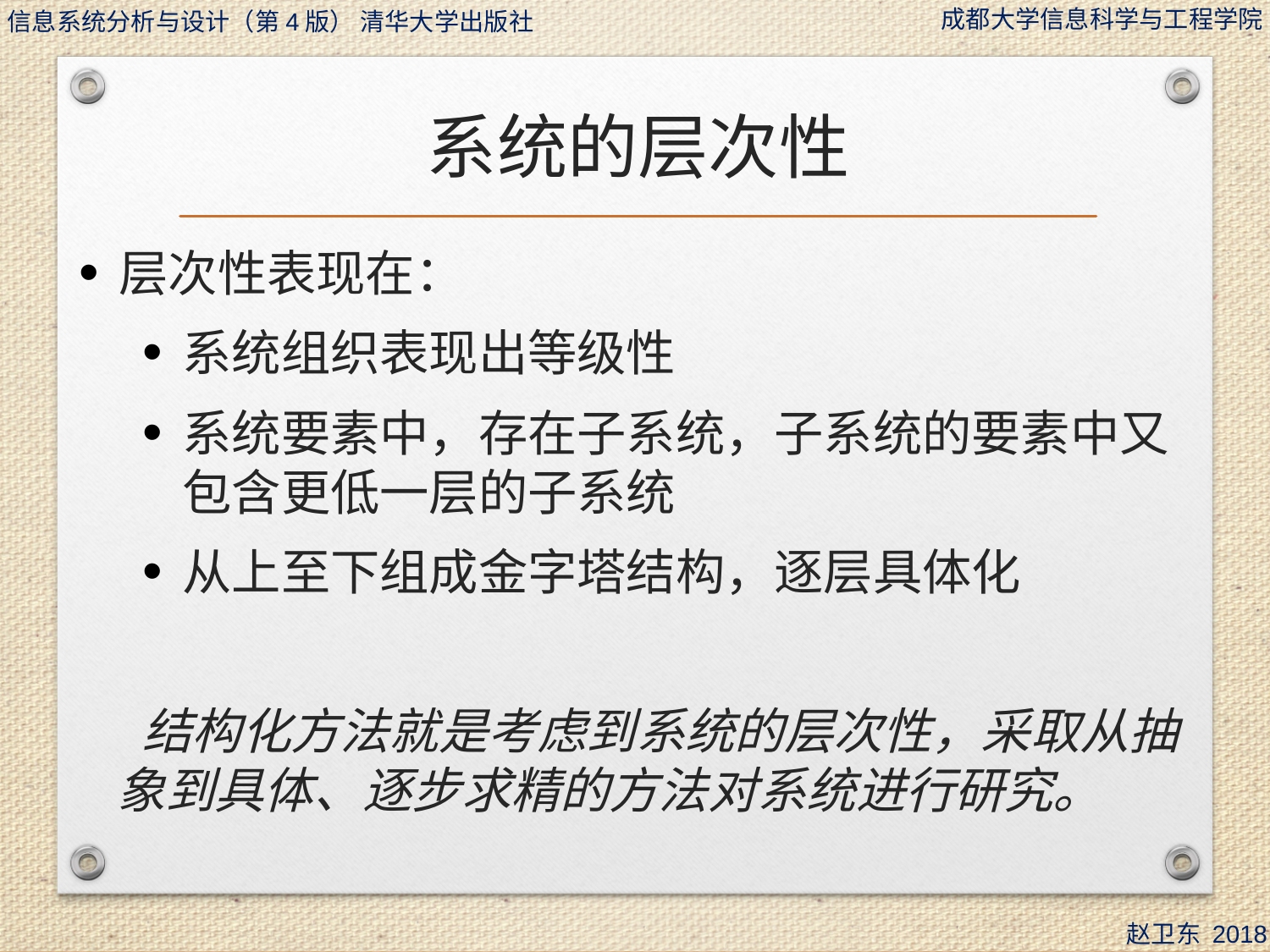

# 系统的层次性
层次性表现在：
系统组织表现出等级性
系统要素中，存在子系统，子系统的要素中又包含更低一层的子系统
从上至下组成金字塔结构，逐层具体化

结构化方法就是考虑到系统的层次性，采取从抽象到具体、逐步求精的方法对系统进行研究。